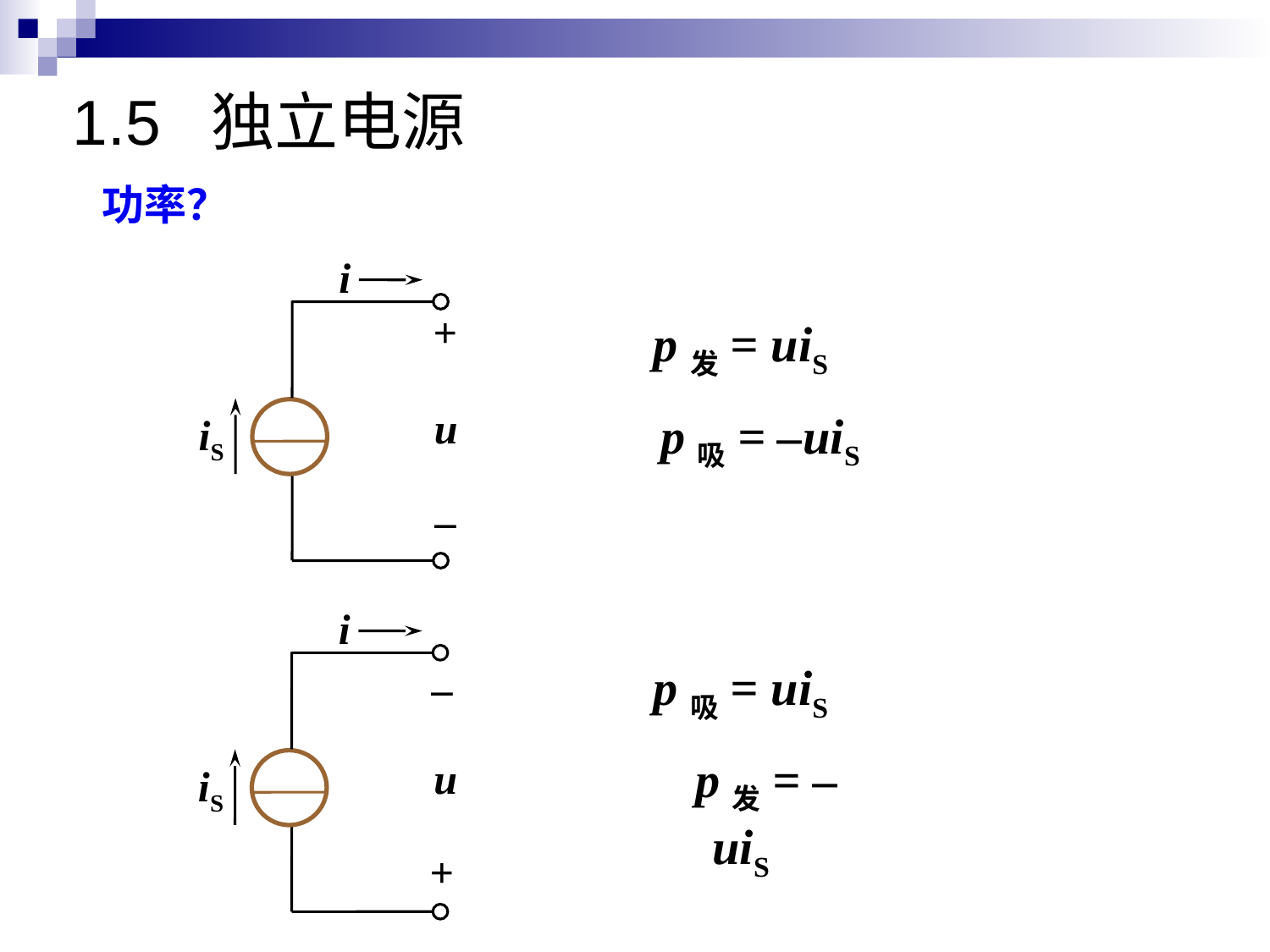

# 1.5  独立电源
功率？

i

+
u

iS

_

p发= uiS
  p吸= –uiS

i

_

u

iS

+

p吸= uiS
   p发= –uiS